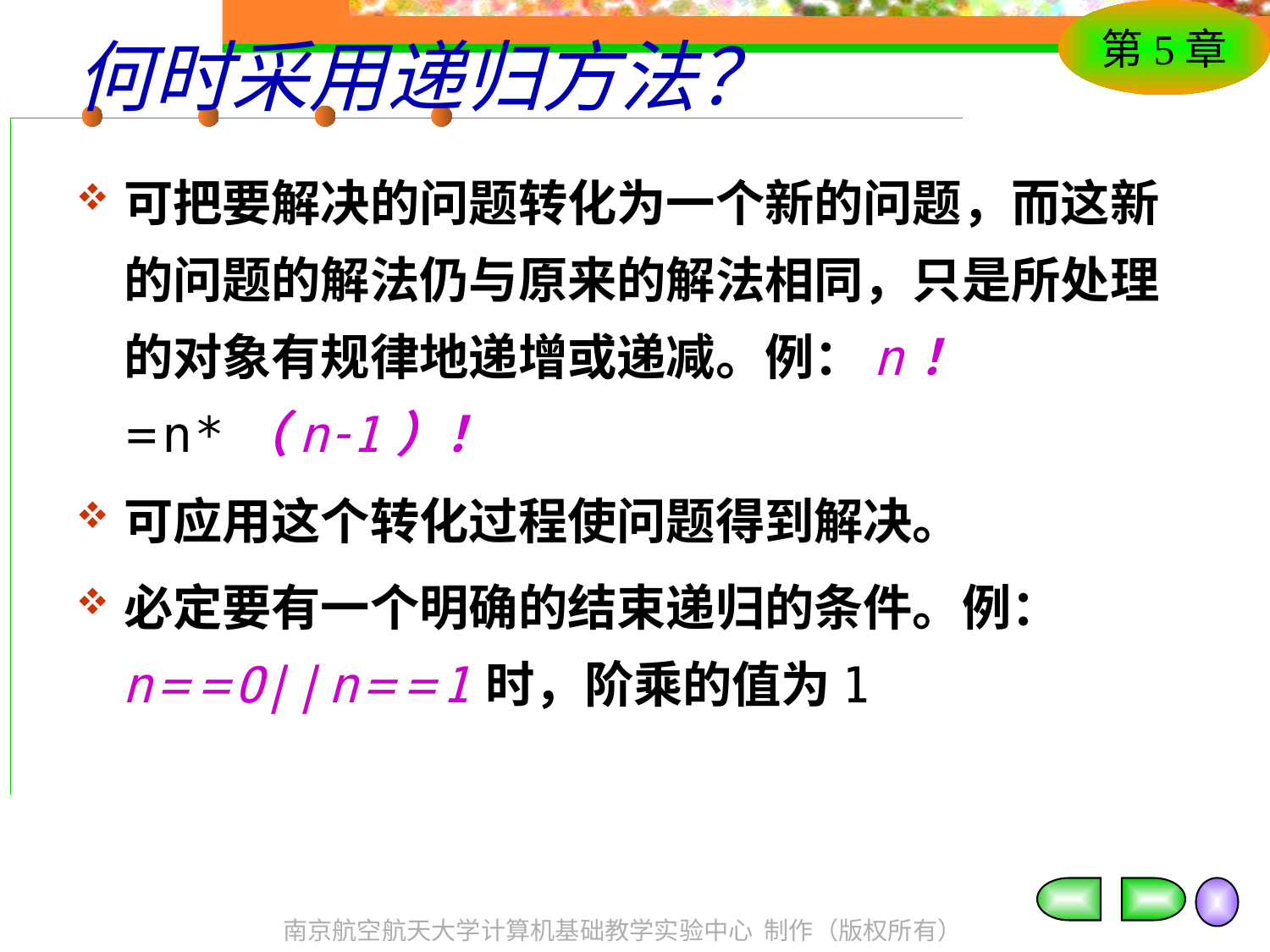

# 何时采用递归方法？
可把要解决的问题转化为一个新的问题，而这新的问题的解法仍与原来的解法相同，只是所处理的对象有规律地递增或递减。例：n！=n*（n-1）！
可应用这个转化过程使问题得到解决。
必定要有一个明确的结束递归的条件。例：n==0||n==1时，阶乘的值为1